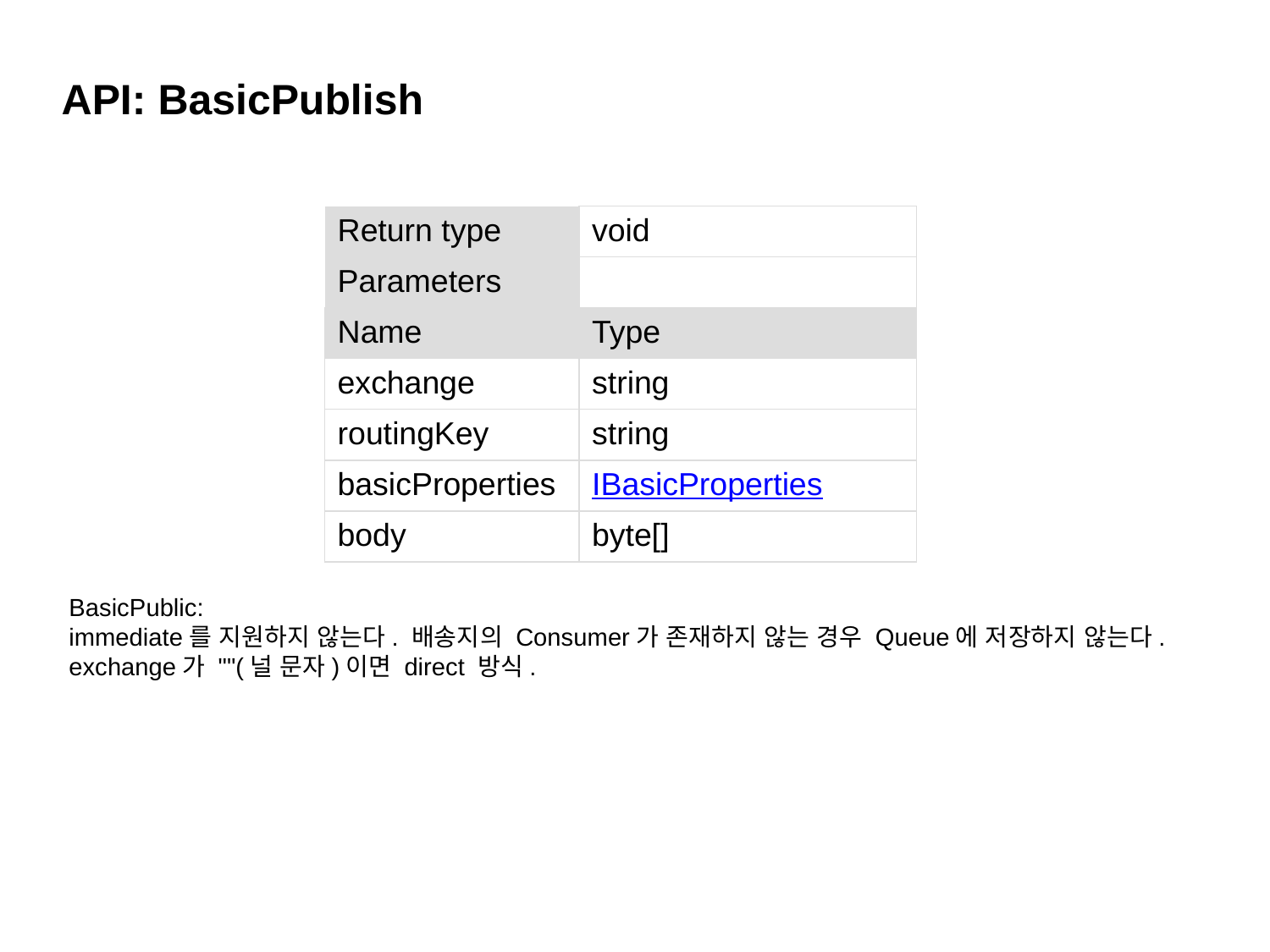

API: BasicPublish
| Return type | void |
| --- | --- |
| Parameters |  |
| Name | Type |
| exchange | string |
| routingKey | string |
| basicProperties | IBasicProperties |
| body | byte[] |
BasicPublic:
immediate를 지원하지 않는다. 배송지의 Consumer가 존재하지 않는 경우 Queue에 저장하지 않는다.
exchange가 ""(널 문자)이면 direct 방식.